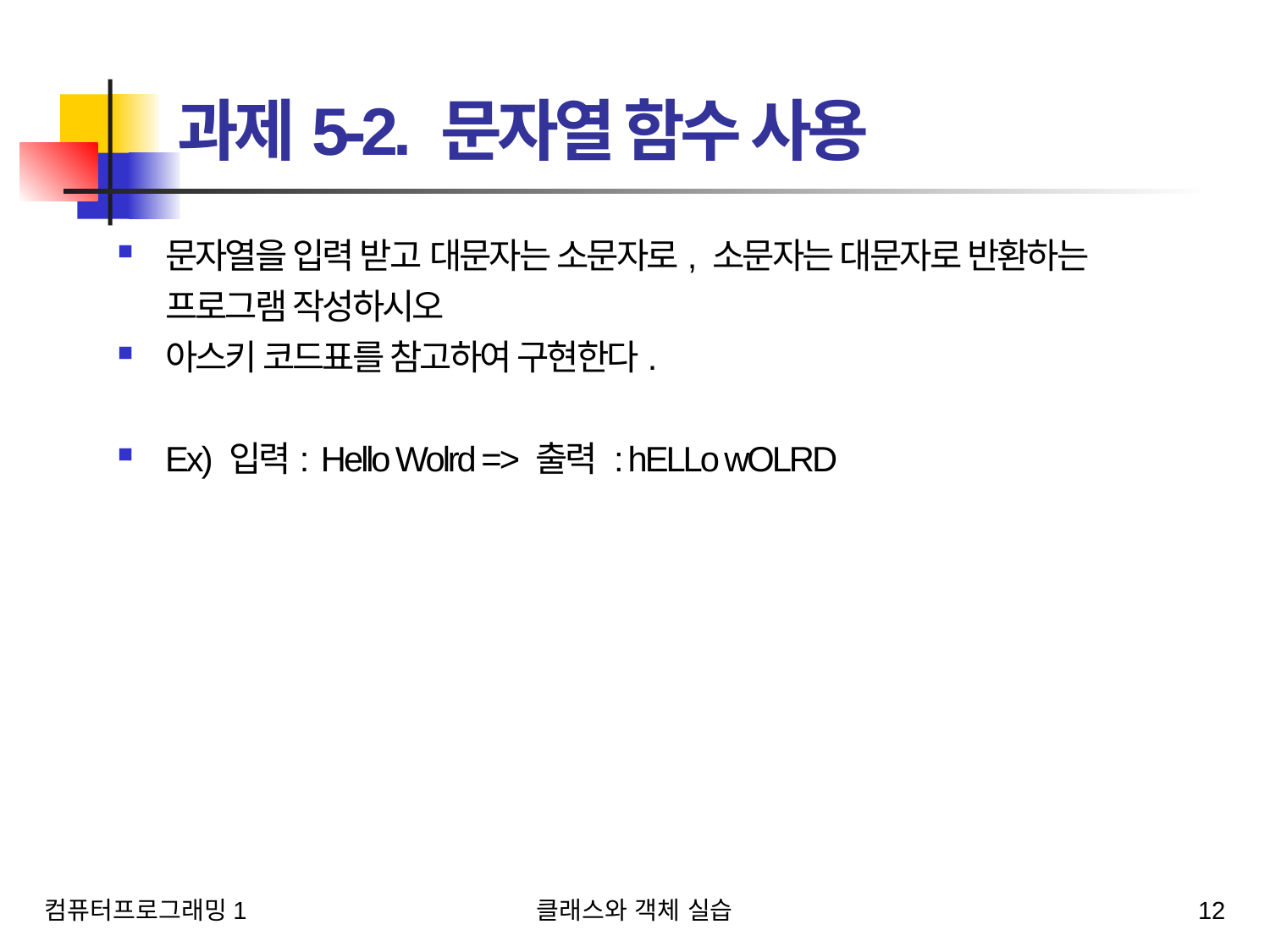

# 과제5-2. 문자열 함수 사용
문자열을 입력 받고 대문자는 소문자로, 소문자는 대문자로 반환하는 프로그램 작성하시오
아스키 코드표를 참고하여 구현한다.

Ex) 입력:  Hello Wolrd => 출력 : hELLo wOLRD
컴퓨터프로그래밍1
클래스와 객체 실습
12